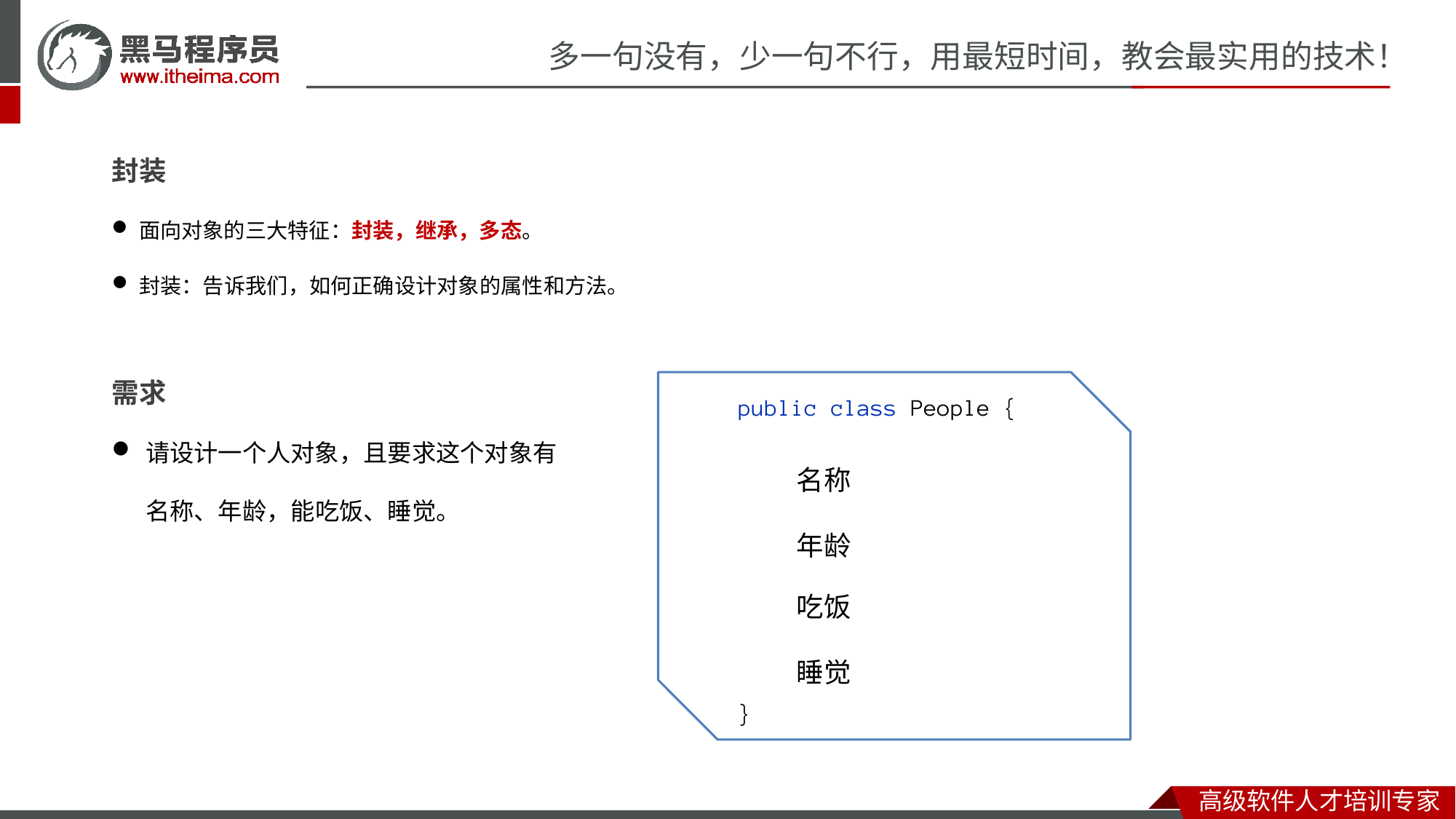

封装
面向对象的三大特征：封装，继承，多态。
封装：告诉我们，如何正确设计对象的属性和方法。
需求
请设计一个人对象，且要求这个对象有名称、年龄，能吃饭、睡觉。

public class People {

}
名称
年龄
吃饭
睡觉